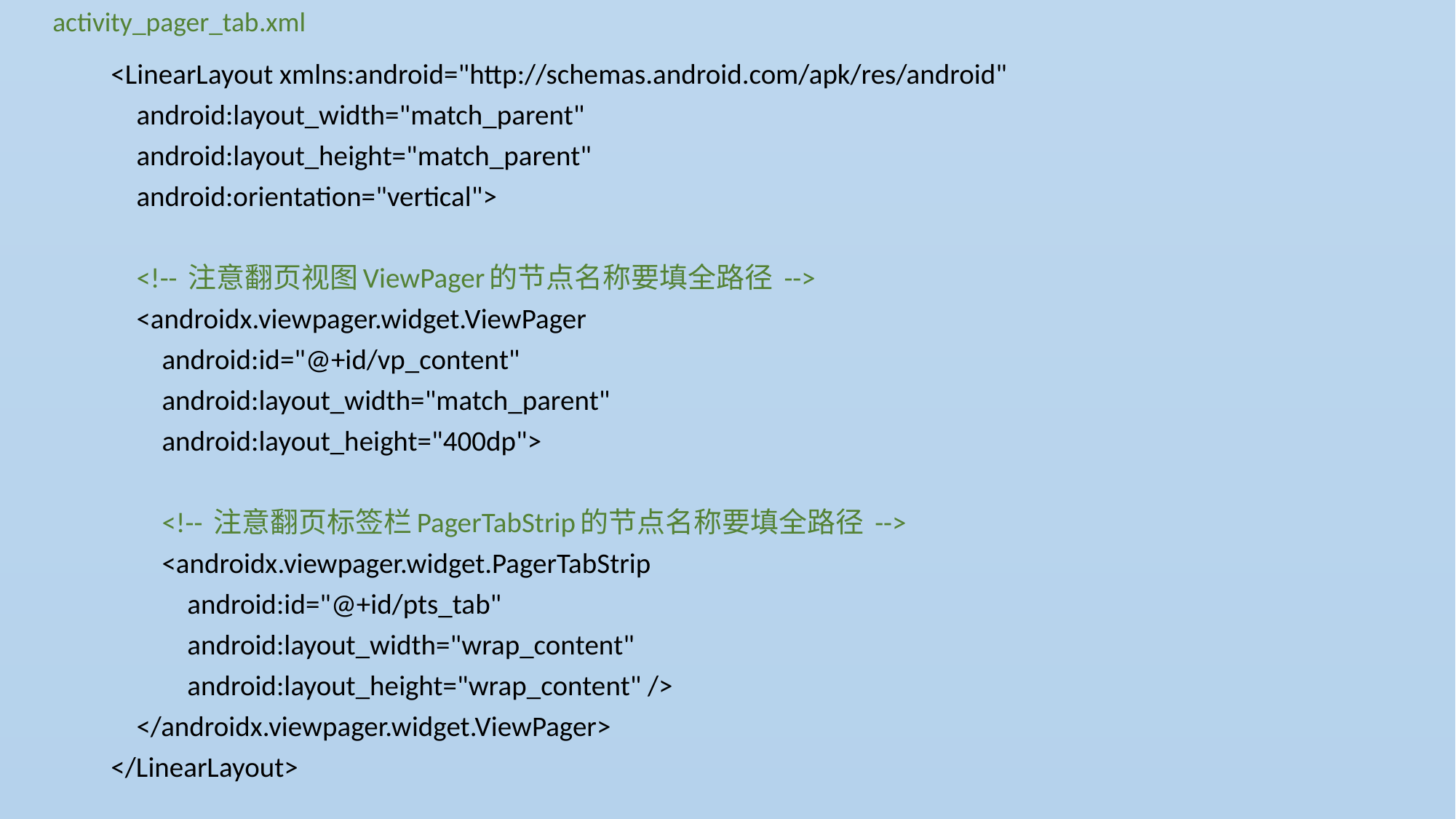

activity_pager_tab.xml
<LinearLayout xmlns:android="http://schemas.android.com/apk/res/android"
    android:layout_width="match_parent"
    android:layout_height="match_parent"
    android:orientation="vertical">

    <!-- 注意翻页视图ViewPager的节点名称要填全路径 -->
    <androidx.viewpager.widget.ViewPager
        android:id="@+id/vp_content"
        android:layout_width="match_parent"
        android:layout_height="400dp">

        <!-- 注意翻页标签栏PagerTabStrip的节点名称要填全路径 -->
        <androidx.viewpager.widget.PagerTabStrip
            android:id="@+id/pts_tab"
            android:layout_width="wrap_content"
            android:layout_height="wrap_content" />
    </androidx.viewpager.widget.ViewPager>
</LinearLayout>